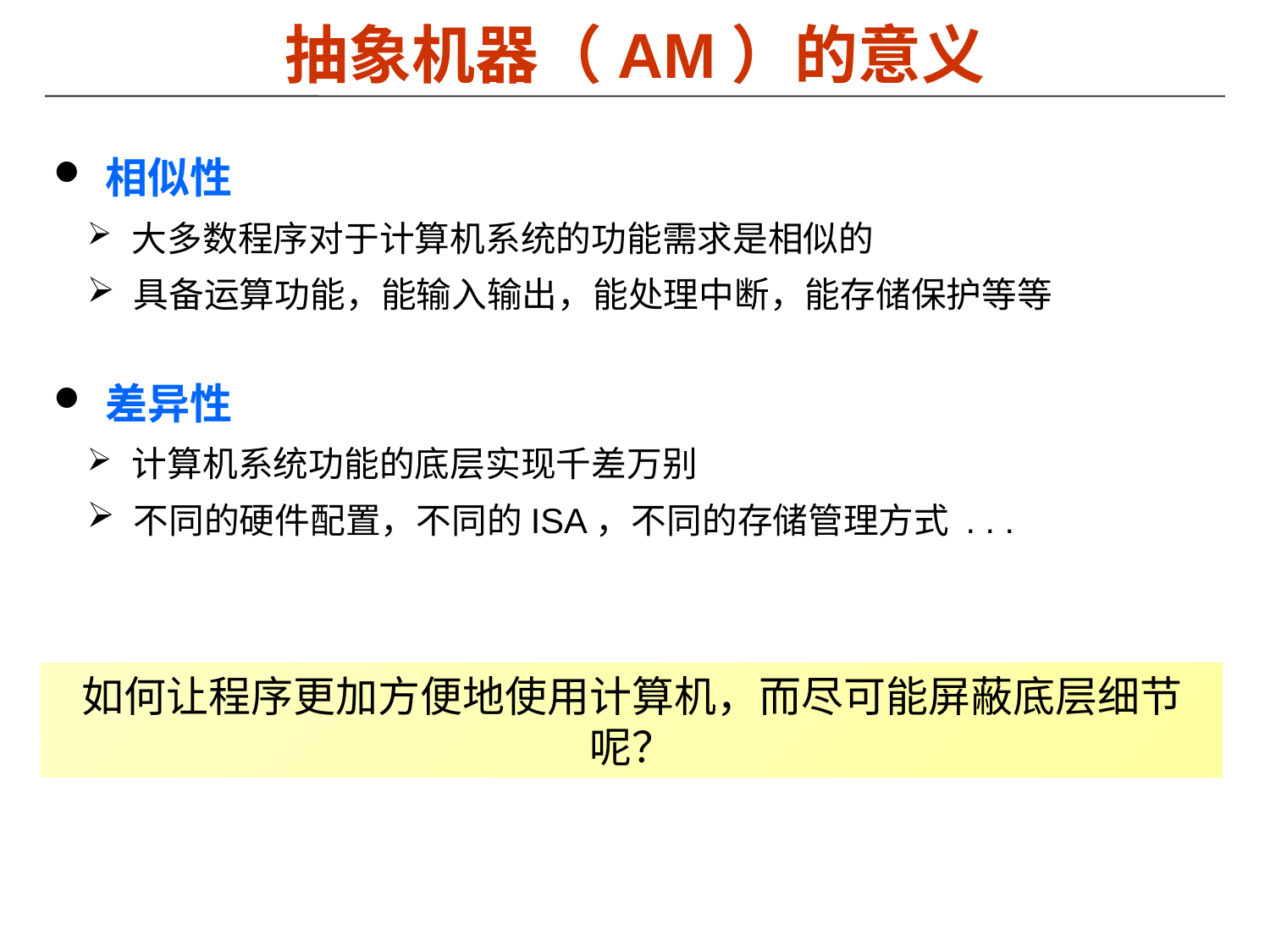

# 抽象机器（AM）的意义
 相似性
 大多数程序对于计算机系统的功能需求是相似的
 具备运算功能，能输入输出，能处理中断，能存储保护等等

 差异性
 计算机系统功能的底层实现千差万别
 不同的硬件配置，不同的ISA，不同的存储管理方式 . . .
如何让程序更加方便地使用计算机，而尽可能屏蔽底层细节呢？